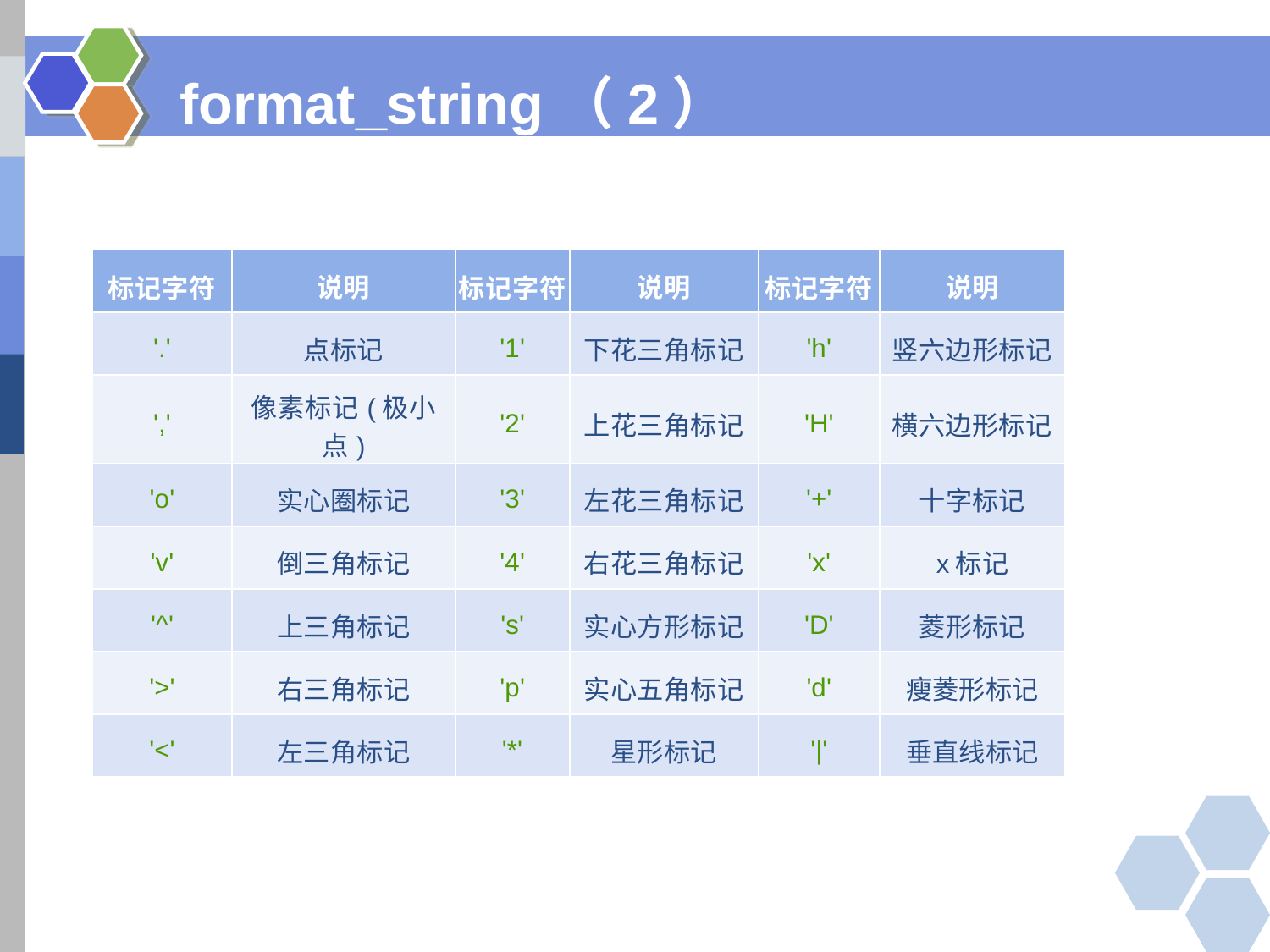

# format_string（2）
| 标记字符 | 说明 | 标记字符 | 说明 | 标记字符 | 说明 |
| --- | --- | --- | --- | --- | --- |
| '.' | 点标记 | '1' | 下花三角标记 | 'h' | 竖六边形标记 |
| ',' | 像素标记(极小点) | '2' | 上花三角标记 | 'H' | 横六边形标记 |
| 'o' | 实心圈标记 | '3' | 左花三角标记 | '+' | 十字标记 |
| 'v' | 倒三角标记 | '4' | 右花三角标记 | 'x' | x标记 |
| '^' | 上三角标记 | 's' | 实心方形标记 | 'D' | 菱形标记 |
| '>' | 右三角标记 | 'p' | 实心五角标记 | 'd' | 瘦菱形标记 |
| '<' | 左三角标记 | '\*' | 星形标记 | '|' | 垂直线标记 |